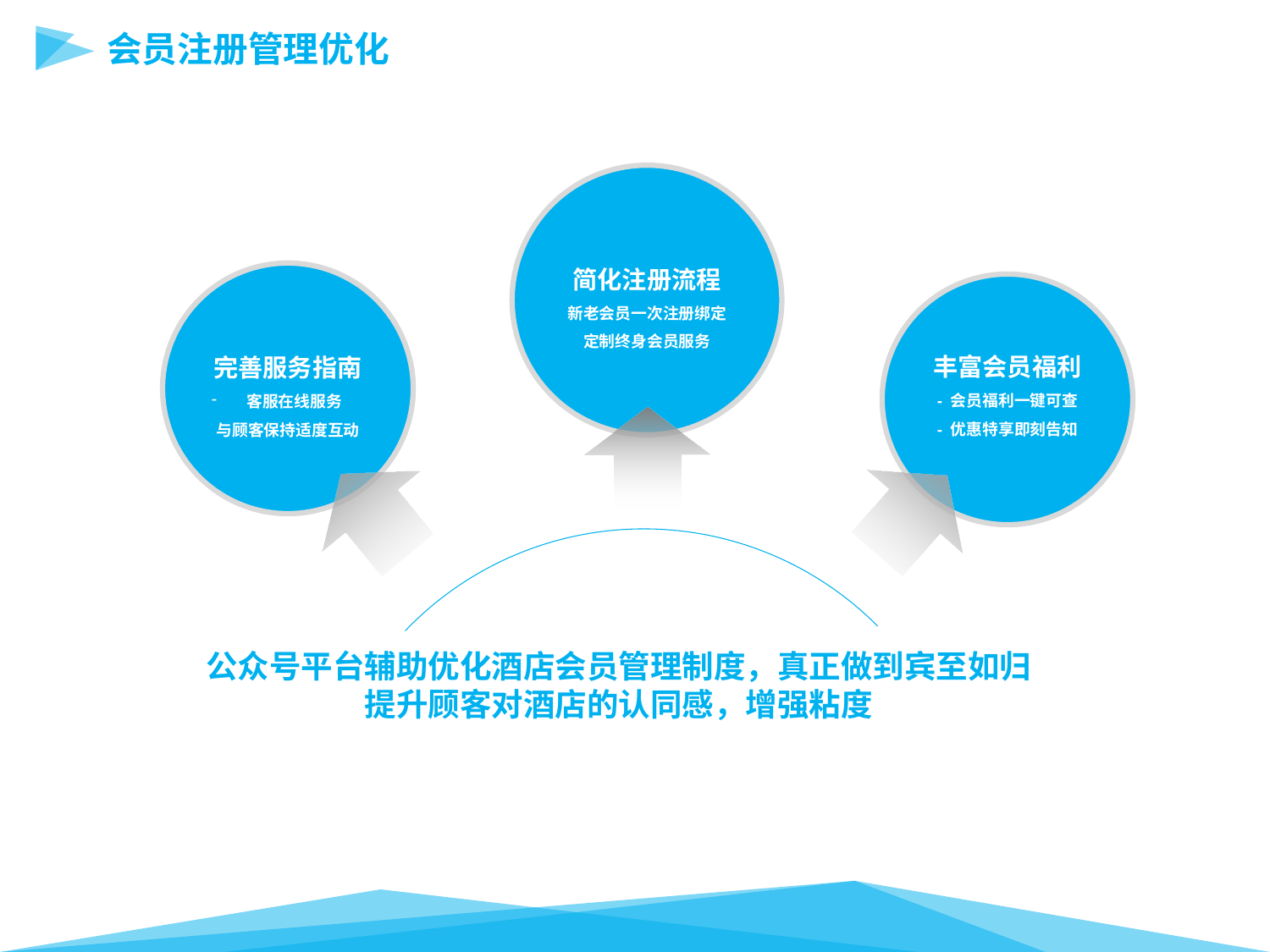

会员注册管理优化

简化注册流程
新老会员一次注册绑定
定制终身会员服务
完善服务指南
 客服在线服务
与顾客保持适度互动
丰富会员福利
- 会员福利一键可查
- 优惠特享即刻告知

公众号平台辅助优化酒店会员管理制度，真正做到宾至如归
提升顾客对酒店的认同感，增强粘度